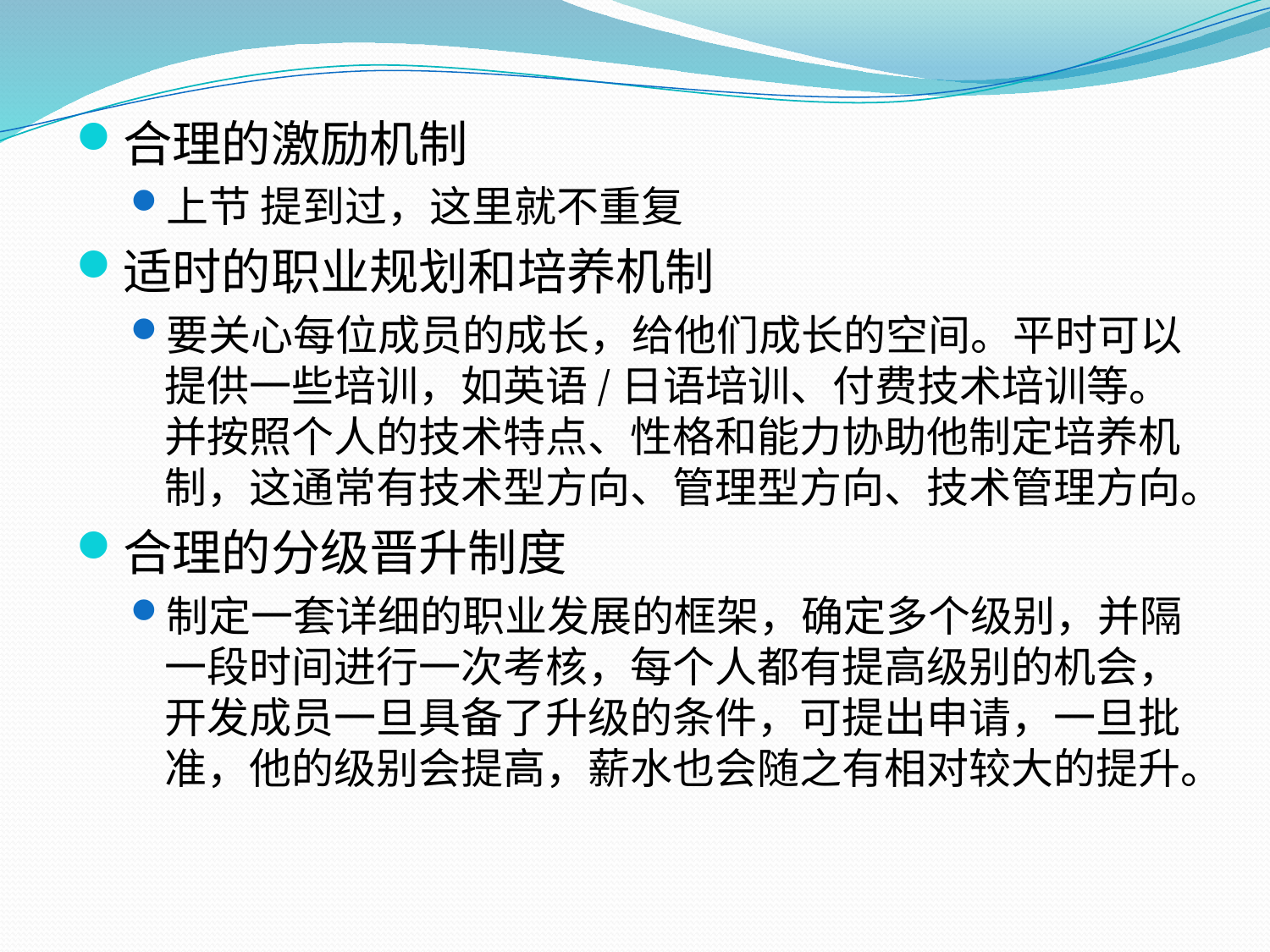

合理的激励机制
上节 提到过，这里就不重复
适时的职业规划和培养机制
要关心每位成员的成长，给他们成长的空间。平时可以提供一些培训，如英语/日语培训、付费技术培训等。并按照个人的技术特点、性格和能力协助他制定培养机制，这通常有技术型方向、管理型方向、技术管理方向。
合理的分级晋升制度
制定一套详细的职业发展的框架，确定多个级别，并隔一段时间进行一次考核，每个人都有提高级别的机会，开发成员一旦具备了升级的条件，可提出申请，一旦批准，他的级别会提高，薪水也会随之有相对较大的提升。